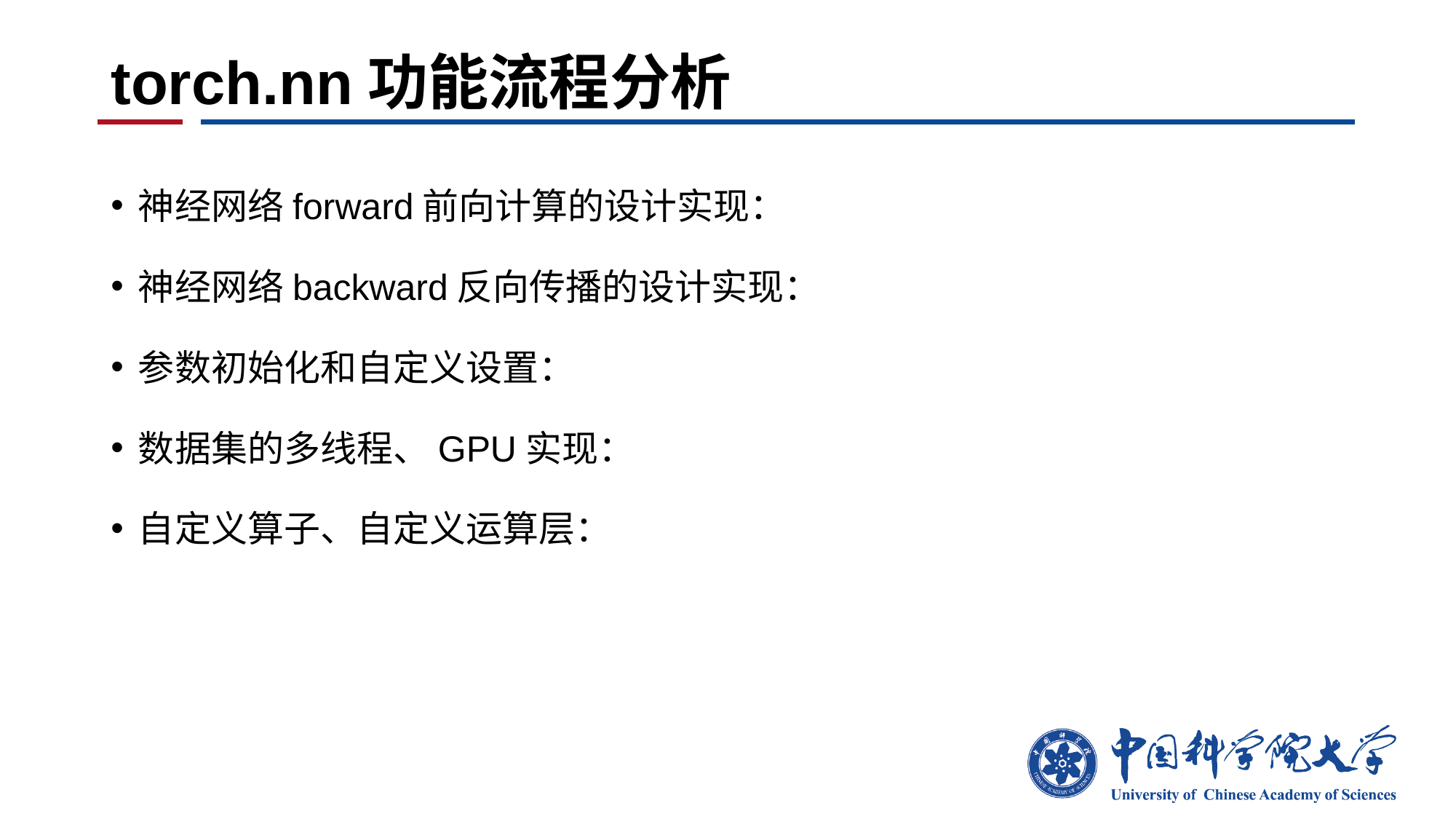

# torch.nn功能流程分析
神经网络forward前向计算的设计实现：
神经网络backward反向传播的设计实现：
参数初始化和自定义设置：
数据集的多线程、GPU实现：
自定义算子、自定义运算层：